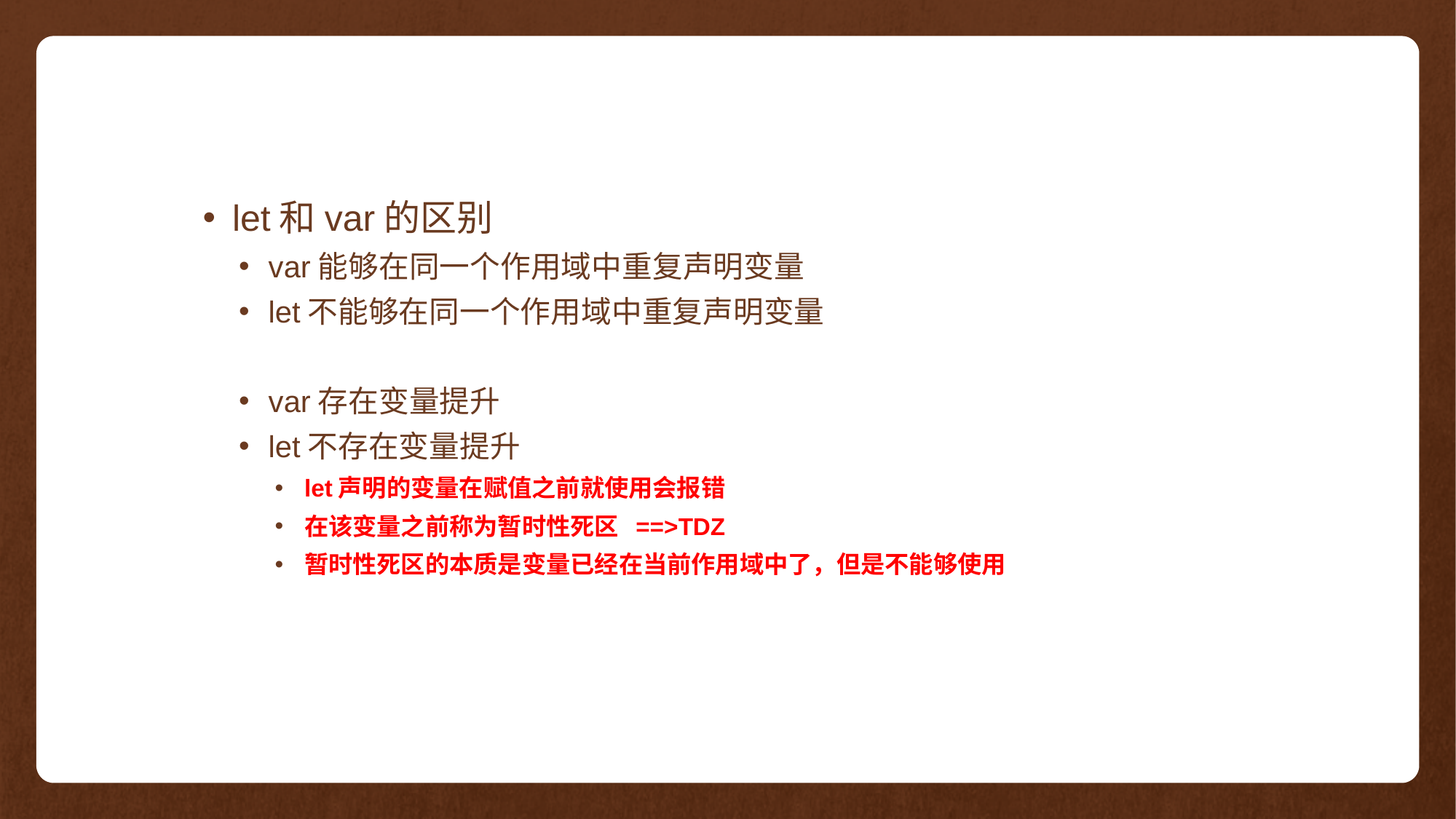

let和var的区别
var能够在同一个作用域中重复声明变量
let不能够在同一个作用域中重复声明变量

var存在变量提升
let不存在变量提升
let声明的变量在赋值之前就使用会报错
在该变量之前称为暂时性死区  ==>TDZ
暂时性死区的本质是变量已经在当前作用域中了，但是不能够使用